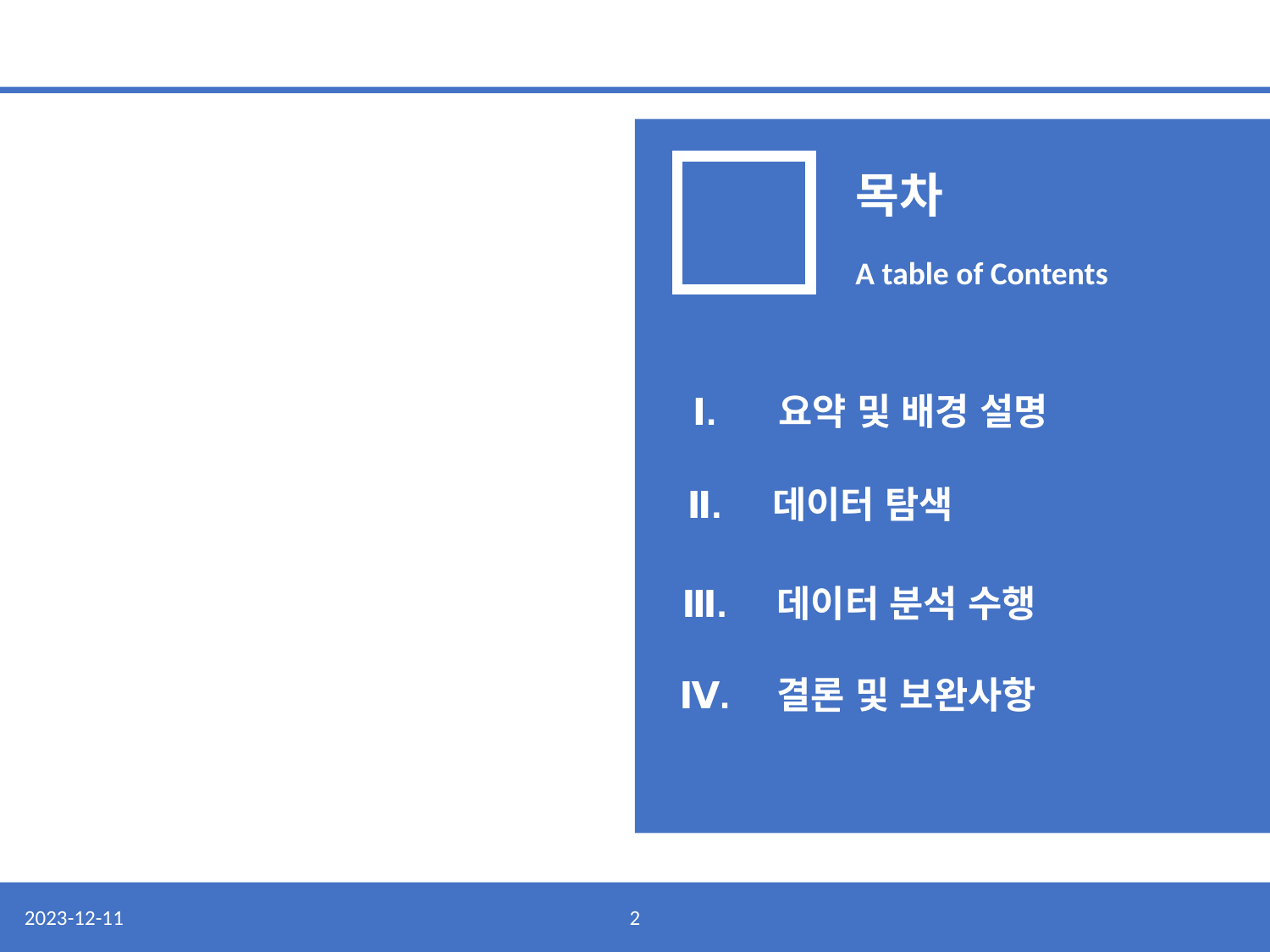

목차
A table of Contents
Ⅰ.
요약 및 배경 설명
Ⅱ.
데이터 탐색
Ⅲ.
데이터 분석 수행
Ⅳ.
결론 및 보완사항
2023-12-11
2